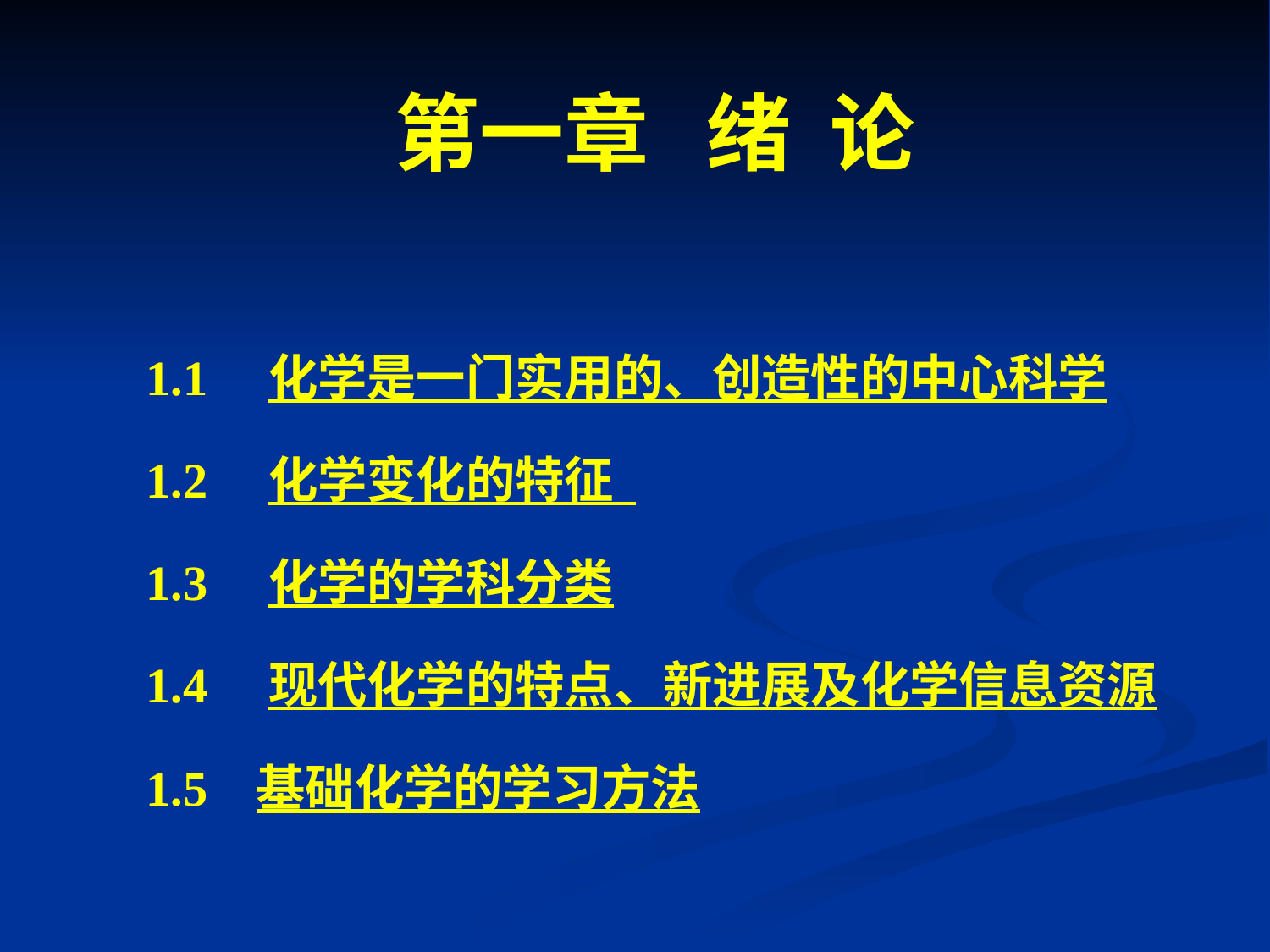

第一章   绪  论

 1.1    化学是一门实用的、创造性的中心科学
 1.2    化学变化的特征
 1.3    化学的学科分类
 1.4    现代化学的特点、新进展及化学信息资源
 1.5   基础化学的学习方法